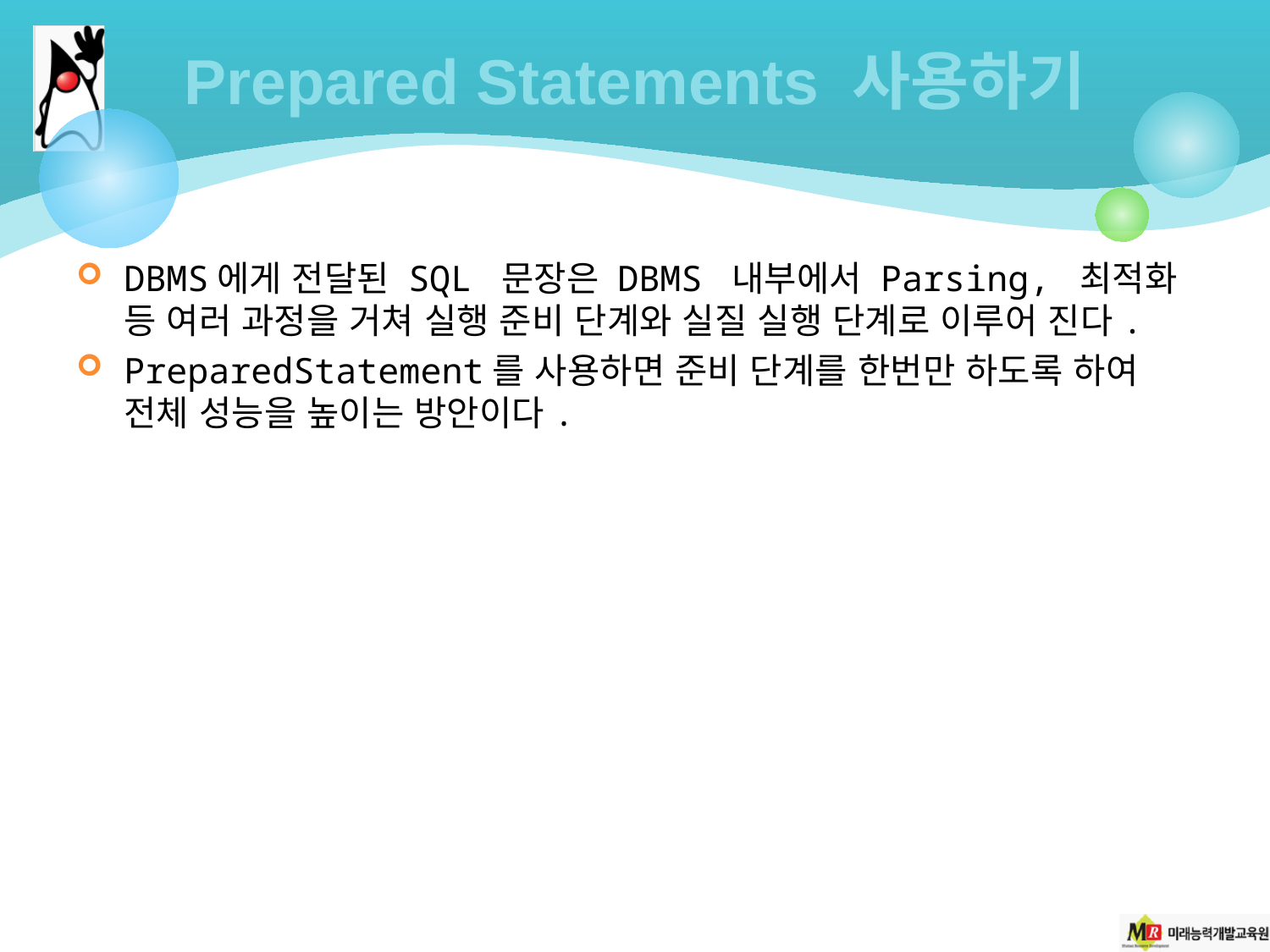

# Prepared Statements 사용하기
DBMS에게 전달된 SQL 문장은 DBMS 내부에서 Parsing, 최적화 등 여러 과정을 거쳐 실행 준비 단계와 실질 실행 단계로 이루어 진다.
PreparedStatement를 사용하면 준비 단계를 한번만 하도록 하여 전체 성능을 높이는 방안이다.